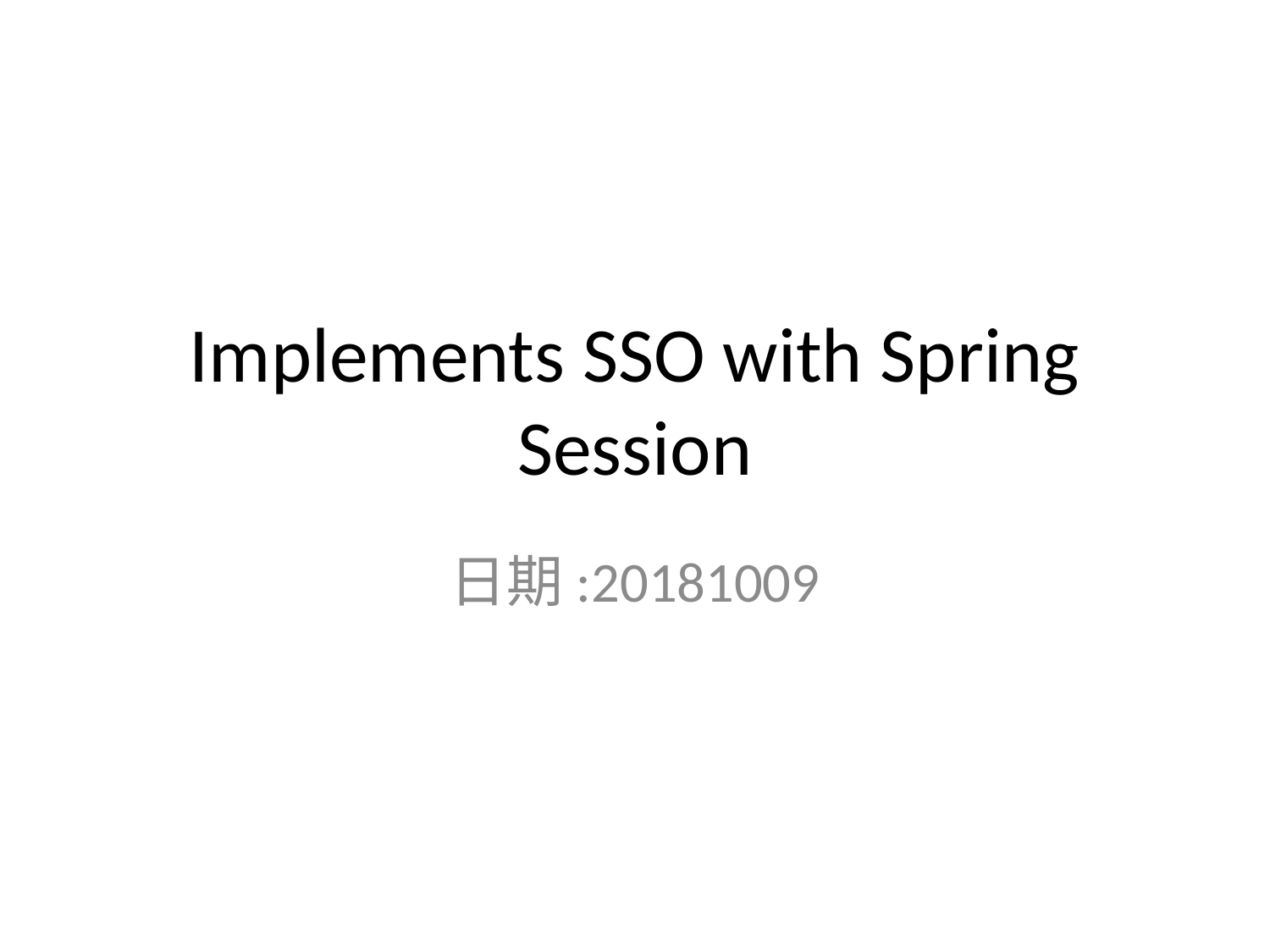

# Implements SSO with Spring Session
日期:20181009